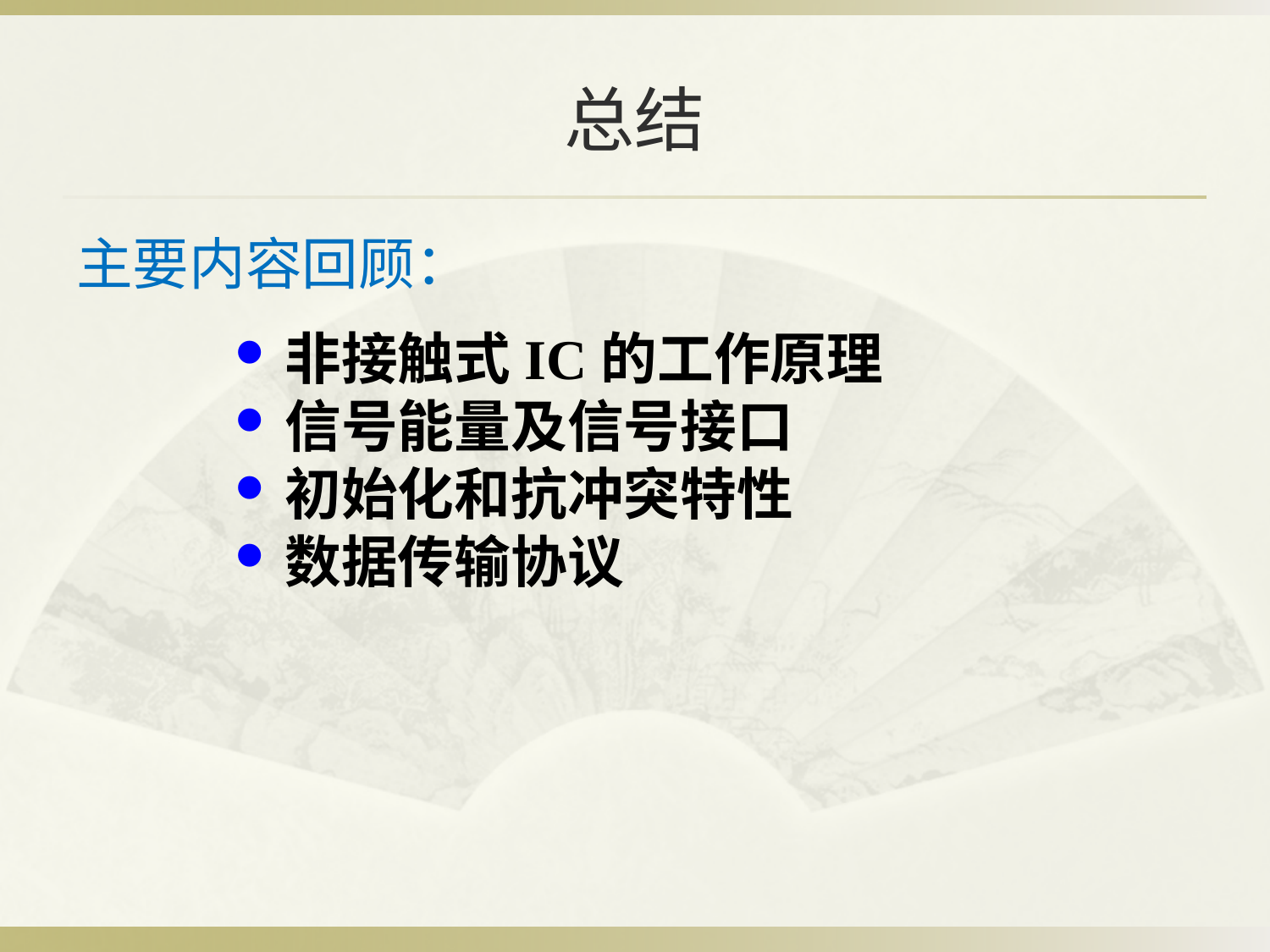

# 总结
主要内容回顾：

非接触式IC的工作原理
信号能量及信号接口
初始化和抗冲突特性
数据传输协议